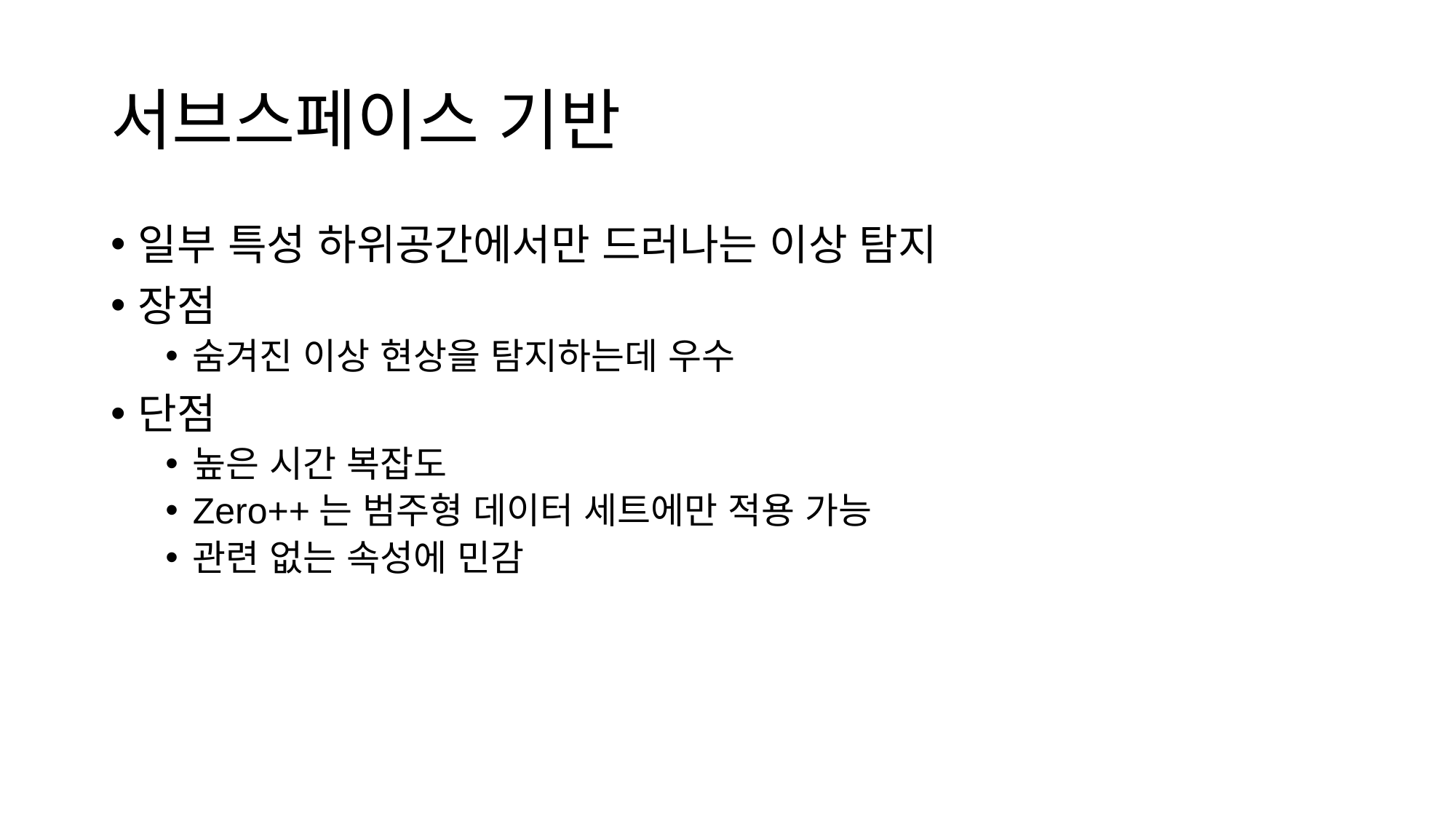

# 서브스페이스 기반
일부 특성 하위공간에서만 드러나는 이상 탐지
장점
숨겨진 이상 현상을 탐지하는데 우수
단점
높은 시간 복잡도
Zero++는 범주형 데이터 세트에만 적용 가능
관련 없는 속성에 민감